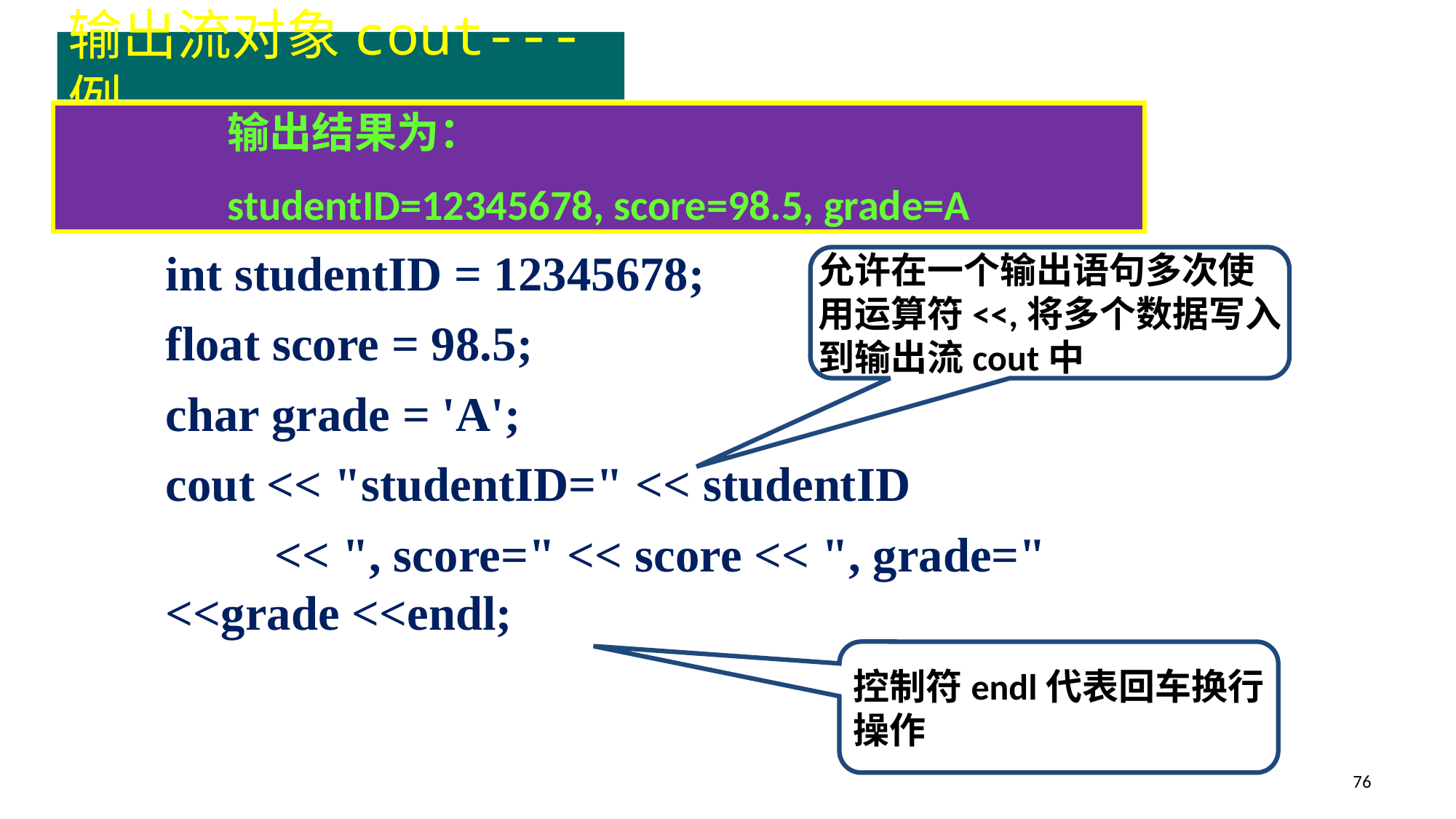

输出流对象cout---例
输出结果为：
studentID=12345678, score=98.5, grade=A
int studentID = 12345678;
float score = 98.5;
char grade = 'A';
cout << "studentID=" << studentID
	<< ", score=" << score << ", grade=" 	<<grade <<endl;
允许在一个输出语句多次使用运算符<<,将多个数据写入到输出流cout中
控制符endl代表回车换行操作
76